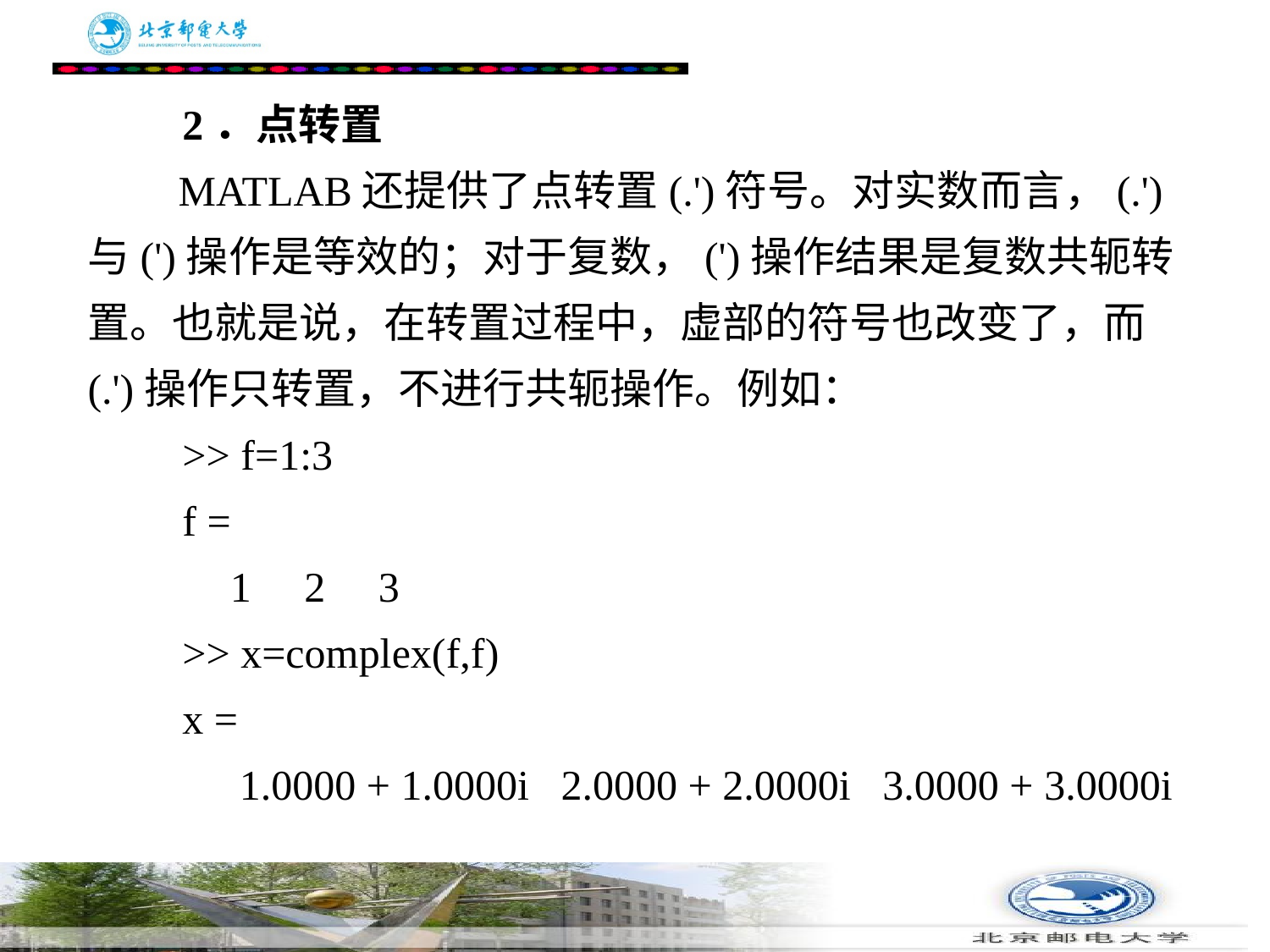

# 2．点转置 　    MATLAB还提供了点转置(.')符号。对实数而言，(.')与(')操作是等效的；对于复数，(')操作结果是复数共轭转置。也就是说，在转置过程中，虚部的符号也改变了，而(.')操作只转置，不进行共轭操作。例如： 　　>> f=1:3 　　f = 　　     1     2     3 　　>> x=complex(f,f) 　　x = 　　      1.0000 + 1.0000i   2.0000 + 2.0000i   3.0000 + 3.0000i